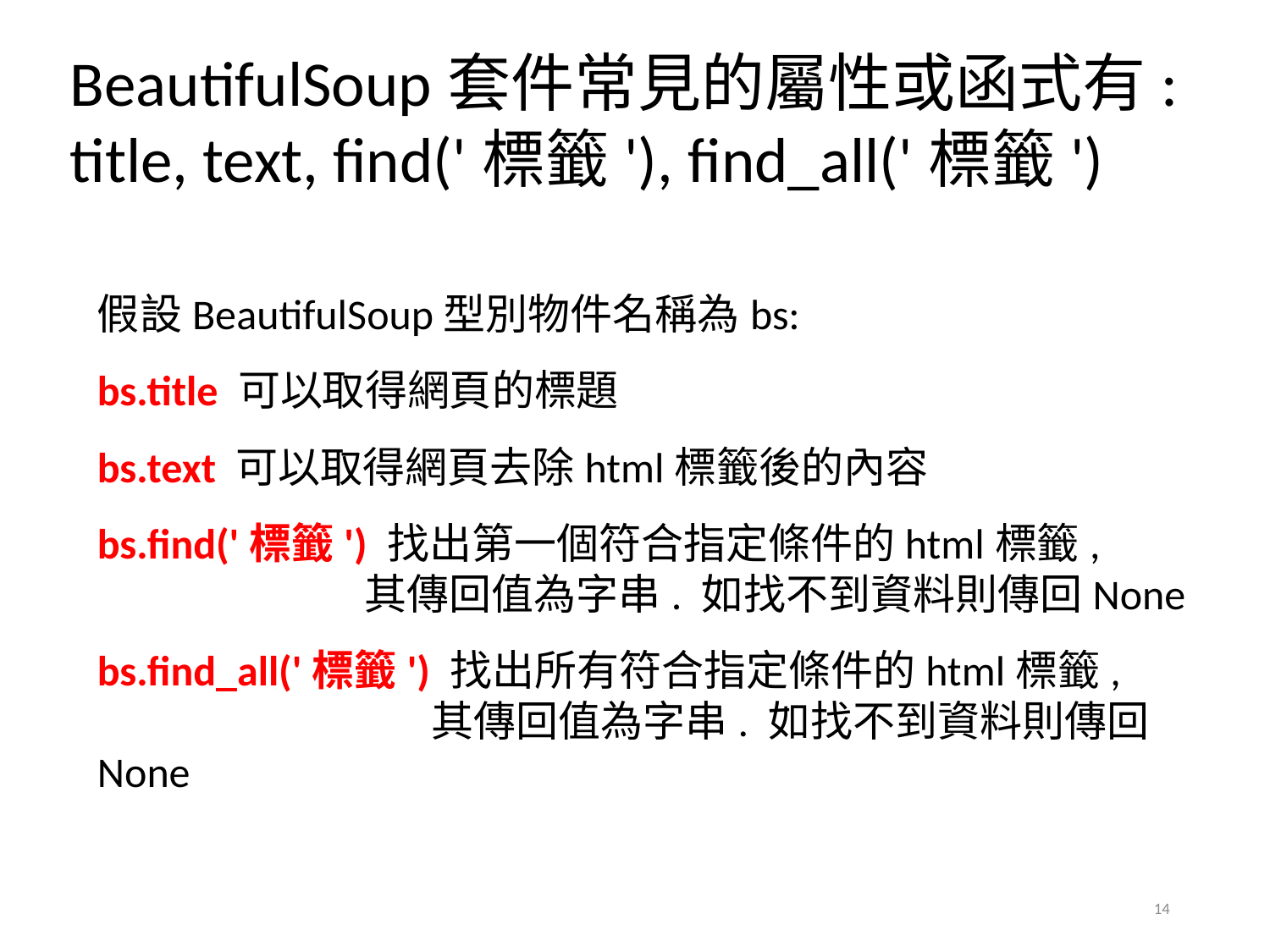

BeautifulSoup套件常見的屬性或函式有:
title, text, find('標籤'), find_all('標籤')
假設BeautifulSoup型別物件名稱為bs:
bs.title 可以取得網頁的標題
bs.text 可以取得網頁去除html標籤後的內容
bs.find('標籤') 找出第一個符合指定條件的html標籤,
                           其傳回值為字串. 如找不到資料則傳回None
bs.find_all('標籤') 找出所有符合指定條件的html標籤,
                                  其傳回值為字串. 如找不到資料則傳回None

14